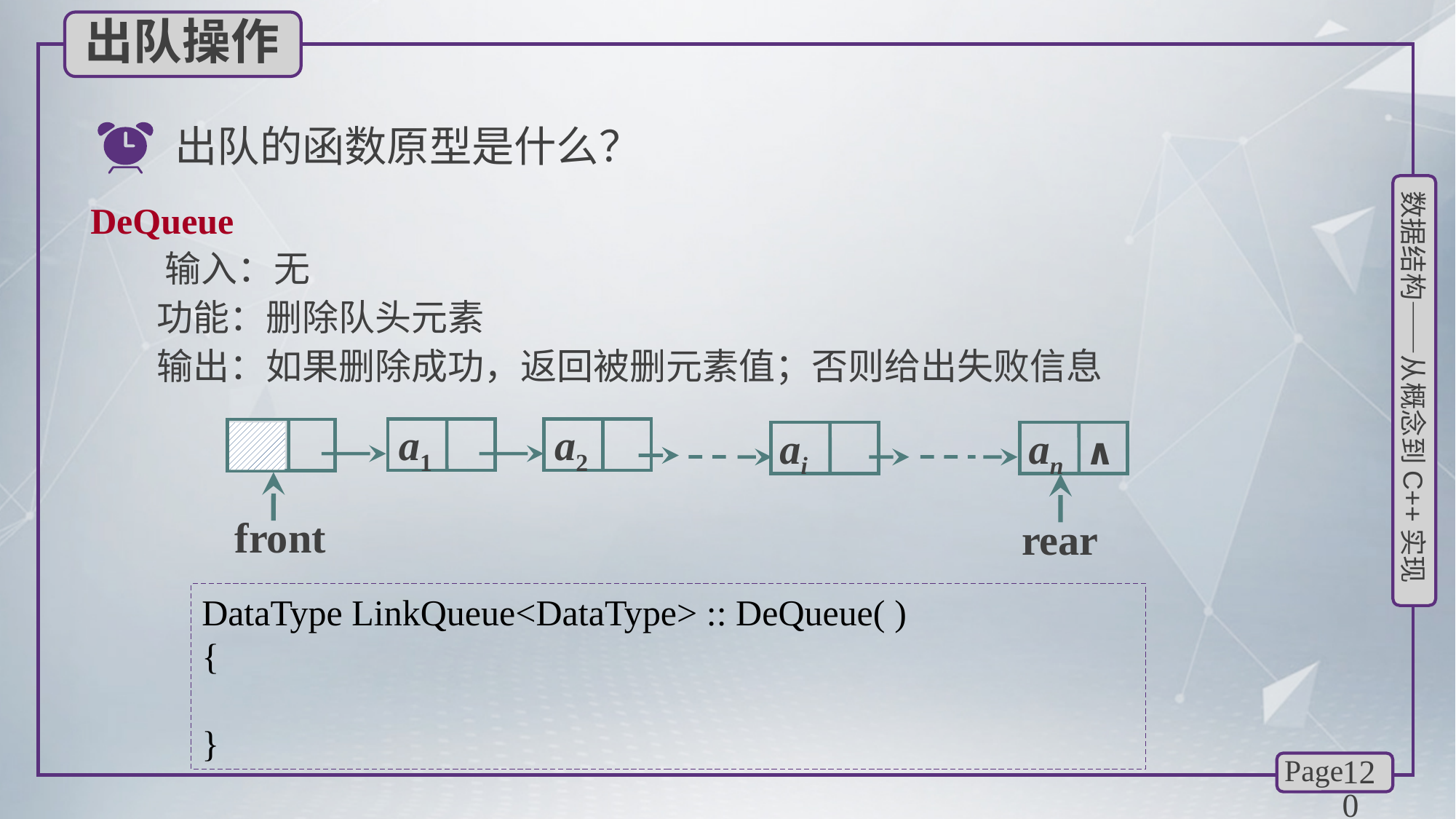

出队操作

出队的函数原型是什么？

DeQueue
        输入：无
       功能：删除队头元素
       输出：如果删除成功，返回被删元素值；否则给出失败信息
a1

a2

ai

an

∧

front

rear
DataType LinkQueue<DataType> :: DeQueue( )
{

}